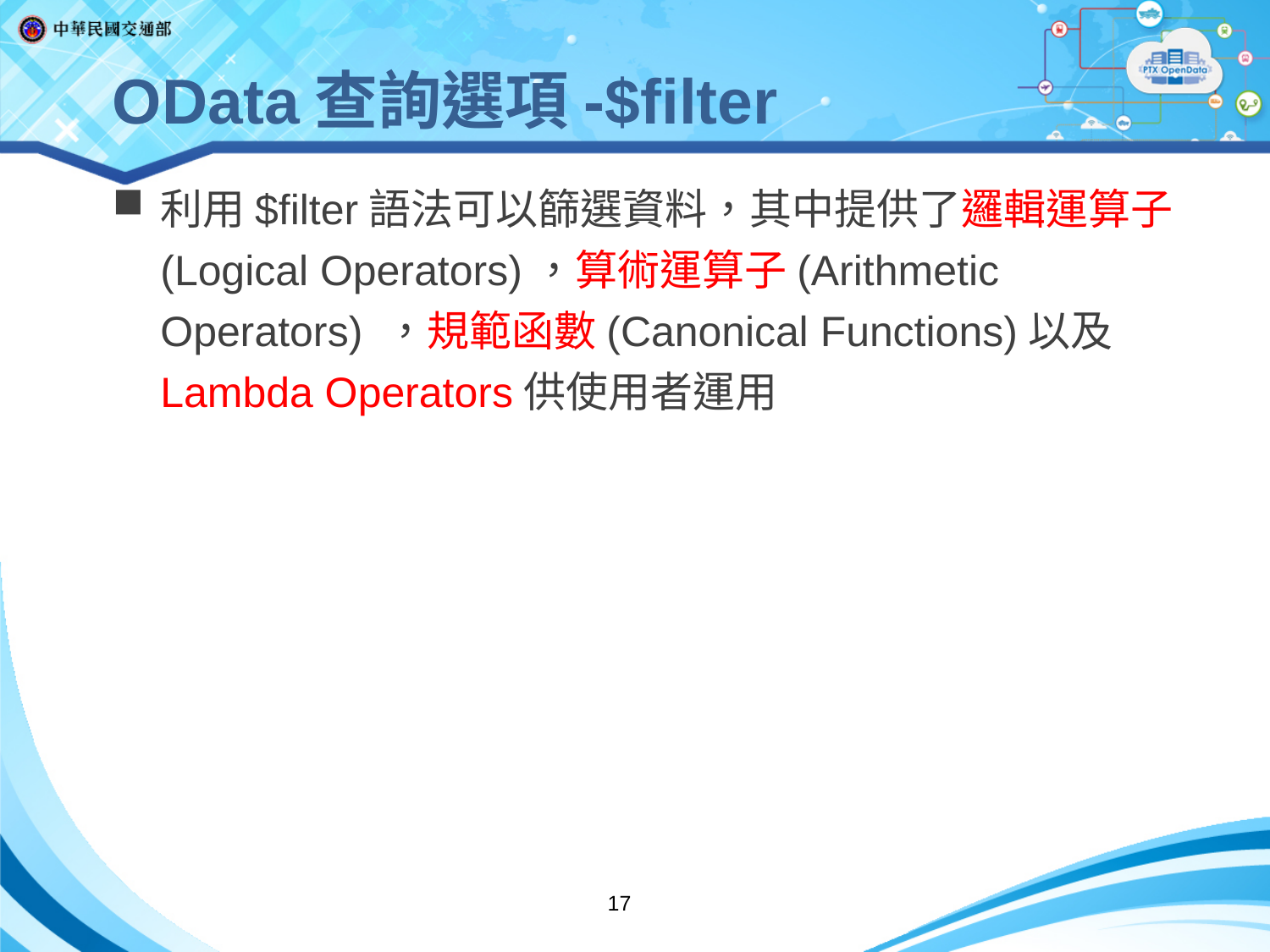

OData查詢選項-$filter
利用$filter語法可以篩選資料，其中提供了邏輯運算子(Logical Operators)，算術運算子(Arithmetic Operators) ，規範函數(Canonical Functions)以及 Lambda Operators供使用者運用
17